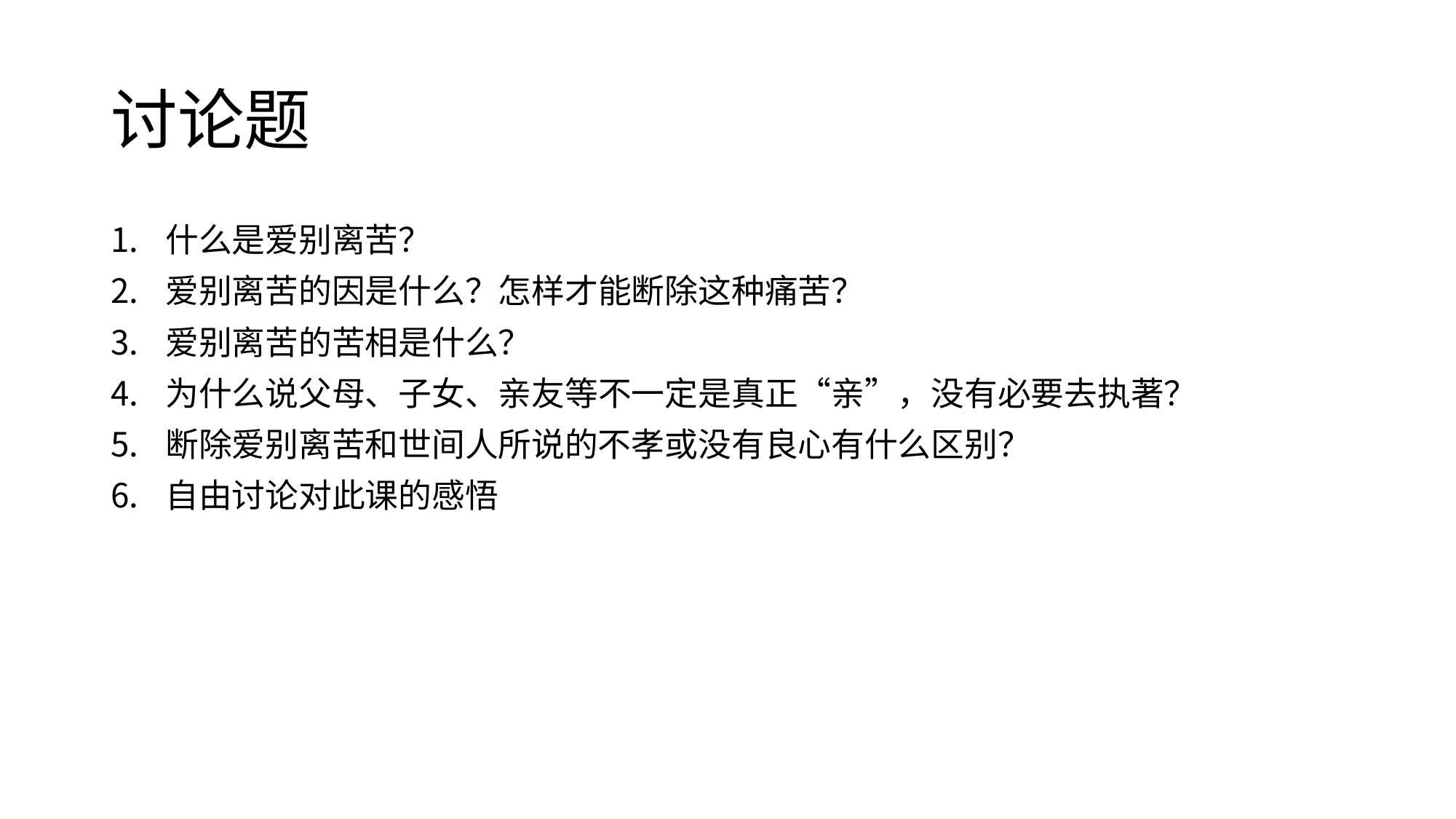

# 讨论题
什么是爱别离苦？
爱别离苦的因是什么？怎样才能断除这种痛苦？
爱别离苦的苦相是什么？
为什么说父母、子女、亲友等不一定是真正“亲”，没有必要去执著？
断除爱别离苦和世间人所说的不孝或没有良心有什么区别？
自由讨论对此课的感悟